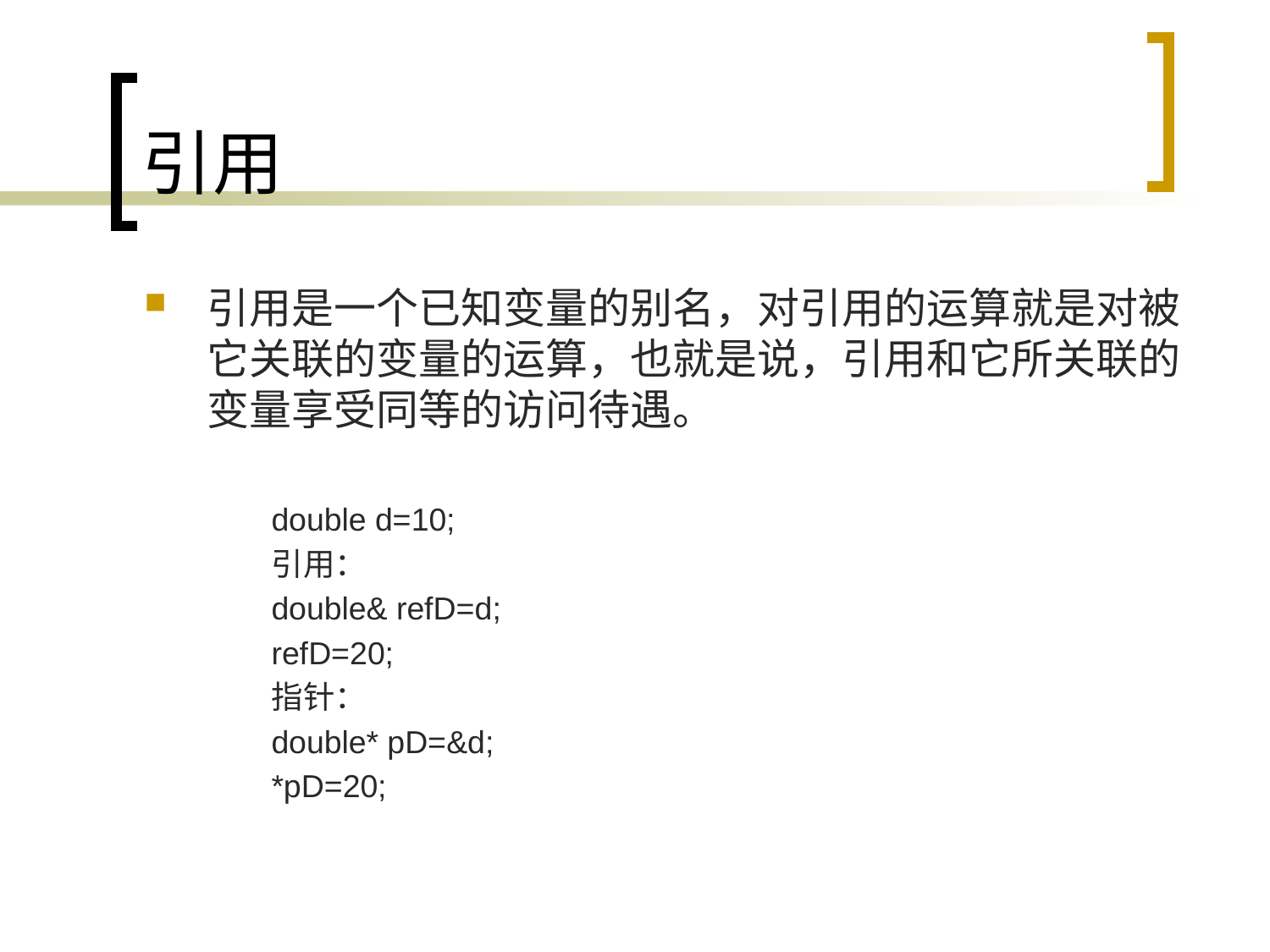

# 引用
引用是一个已知变量的别名，对引用的运算就是对被它关联的变量的运算，也就是说，引用和它所关联的变量享受同等的访问待遇。

	double d=10;
	引用：
	double& refD=d;
	refD=20;
	指针：
	double* pD=&d;
          	*pD=20;